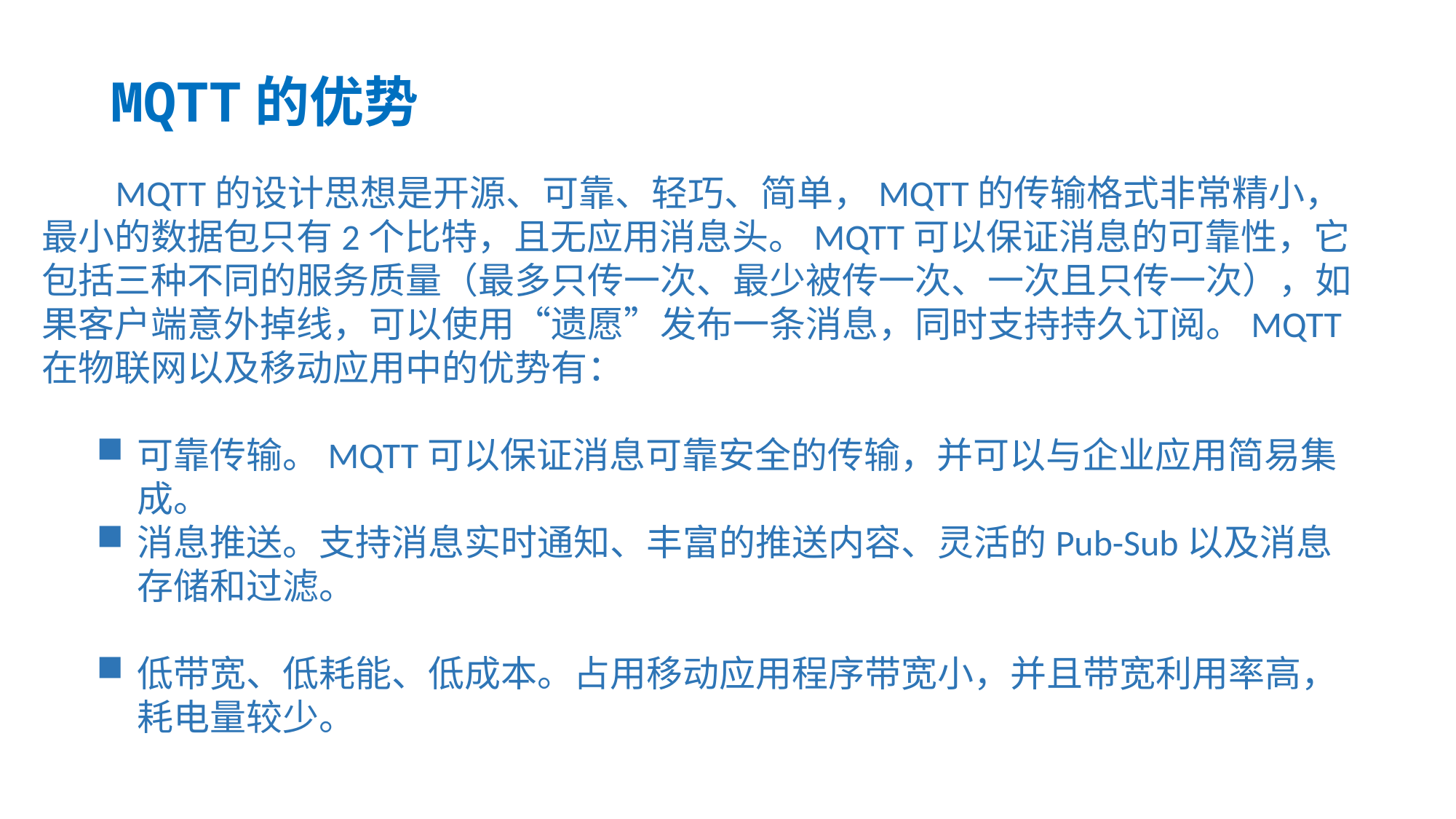

# MQTT的优势
         MQTT的设计思想是开源、可靠、轻巧、简单，MQTT的传输格式非常精小，最小的数据包只有2个比特，且无应用消息头。MQTT可以保证消息的可靠性，它包括三种不同的服务质量（最多只传一次、最少被传一次、一次且只传一次），如果客户端意外掉线，可以使用“遗愿”发布一条消息，同时支持持久订阅。MQTT在物联网以及移动应用中的优势有：

可靠传输。MQTT可以保证消息可靠安全的传输，并可以与企业应用简易集成。
消息推送。支持消息实时通知、丰富的推送内容、灵活的Pub-Sub以及消息存储和过滤。

低带宽、低耗能、低成本。占用移动应用程序带宽小，并且带宽利用率高，耗电量较少。